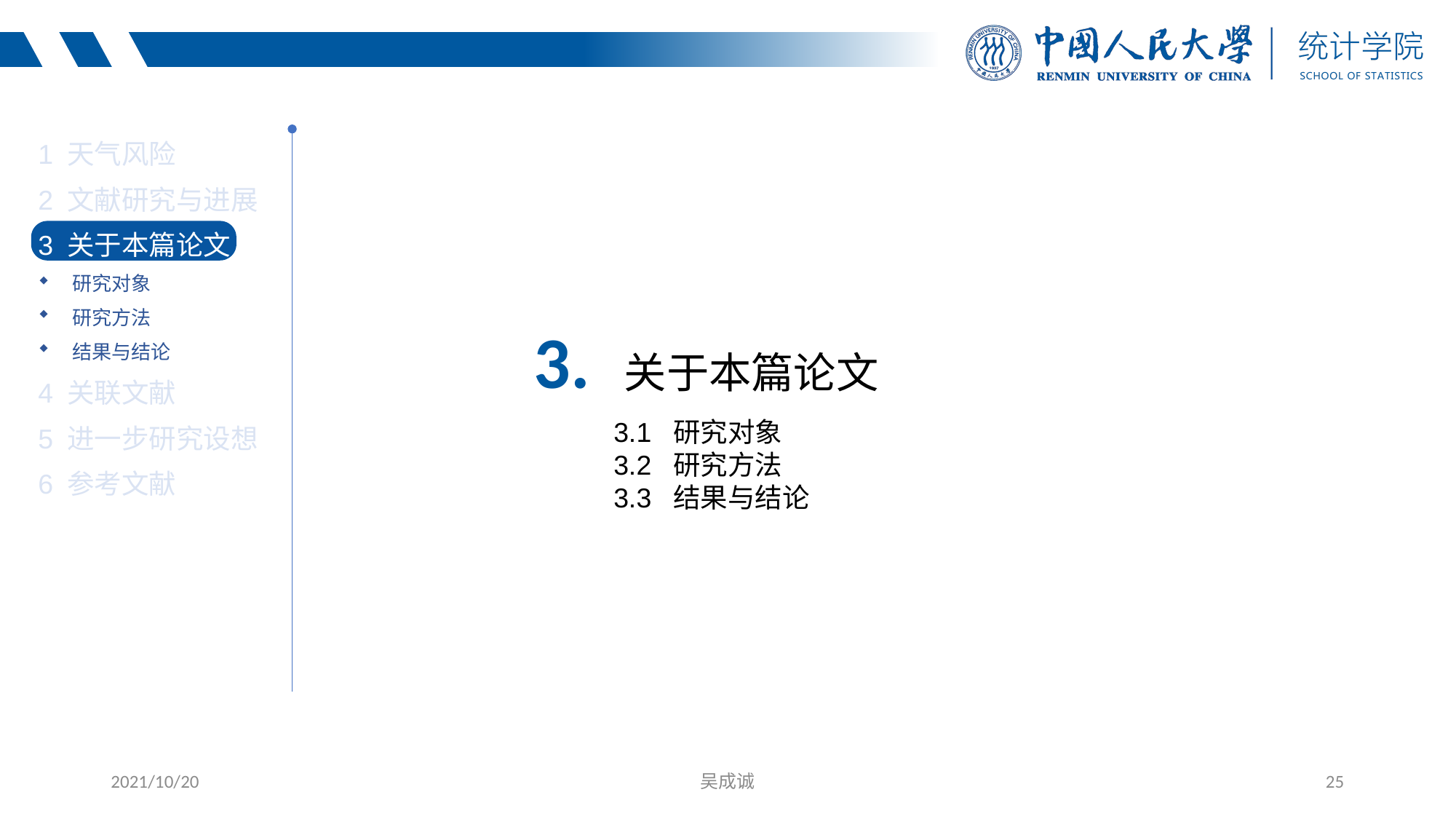

1 天气风险
2 文献研究与进展
3 关于本篇论文
研究对象
研究方法
结果与结论
4 关联文献
5 进一步研究设想
6 参考文献

3. 关于本篇论文
3.1  研究对象
3.2  研究方法
3.3  结果与结论
2021/10/20
吴成诚
25